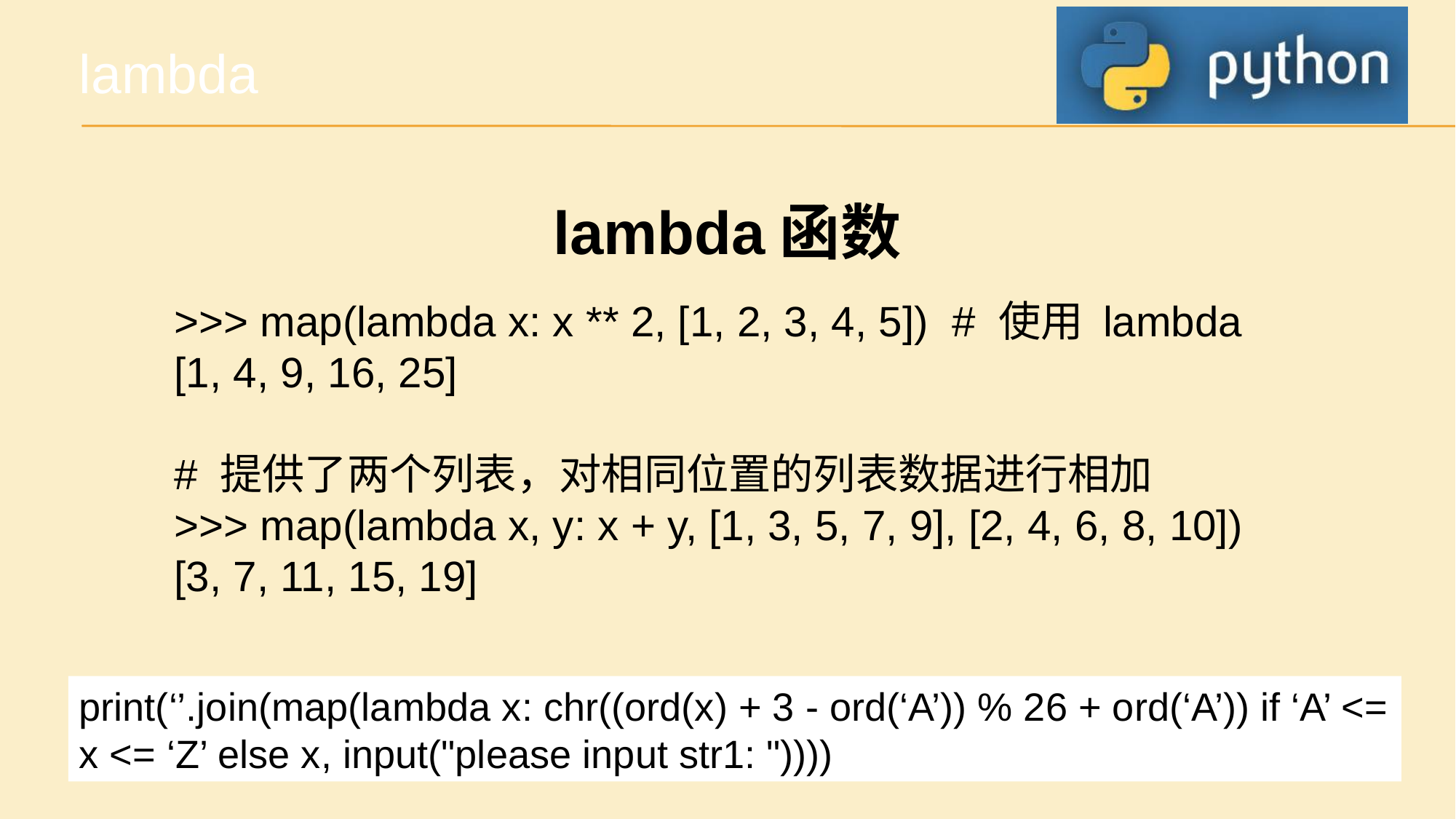

lambda
lambda函数
>>> map(lambda x: x ** 2, [1, 2, 3, 4, 5])  # 使用 lambda
[1, 4, 9, 16, 25]

# 提供了两个列表，对相同位置的列表数据进行相加
>>> map(lambda x, y: x + y, [1, 3, 5, 7, 9], [2, 4, 6, 8, 10])
[3, 7, 11, 15, 19]
print(‘’.join(map(lambda x: chr((ord(x) + 3 - ord(‘A’)) % 26 + ord(‘A’)) if ‘A’ <= x <= ‘Z’ else x, input("please input str1: "))))